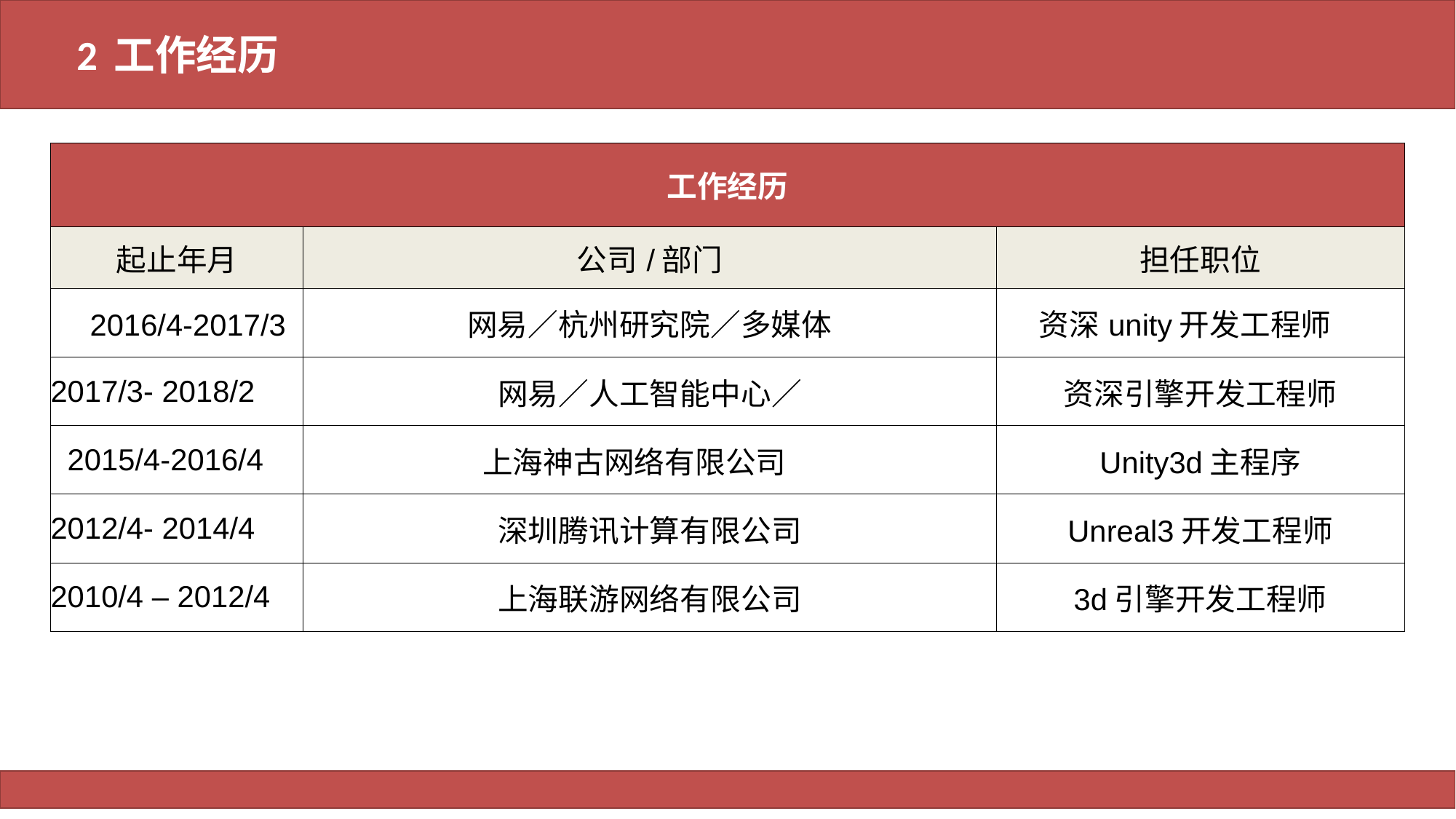

# 个人工作经历
2 工作经历
| 工作经历 |  |  |
| --- | --- | --- |
| 起止年月 | 公司/部门 | 担任职位 |
| 2016/4-2017/3 | 网易／杭州研究院／多媒体 | 资深unity开发工程师 |
| 2017/3- 2018/2 | 网易／人工智能中心／ | 资深引擎开发工程师 |
| 2015/4-2016/4 | 上海神古网络有限公司 | Unity3d主程序 |
| 2012/4- 2014/4 | 深圳腾讯计算有限公司 | Unreal3开发工程师 |
| 2010/4 – 2012/4 | 上海联游网络有限公司 | 3d引擎开发工程师 |